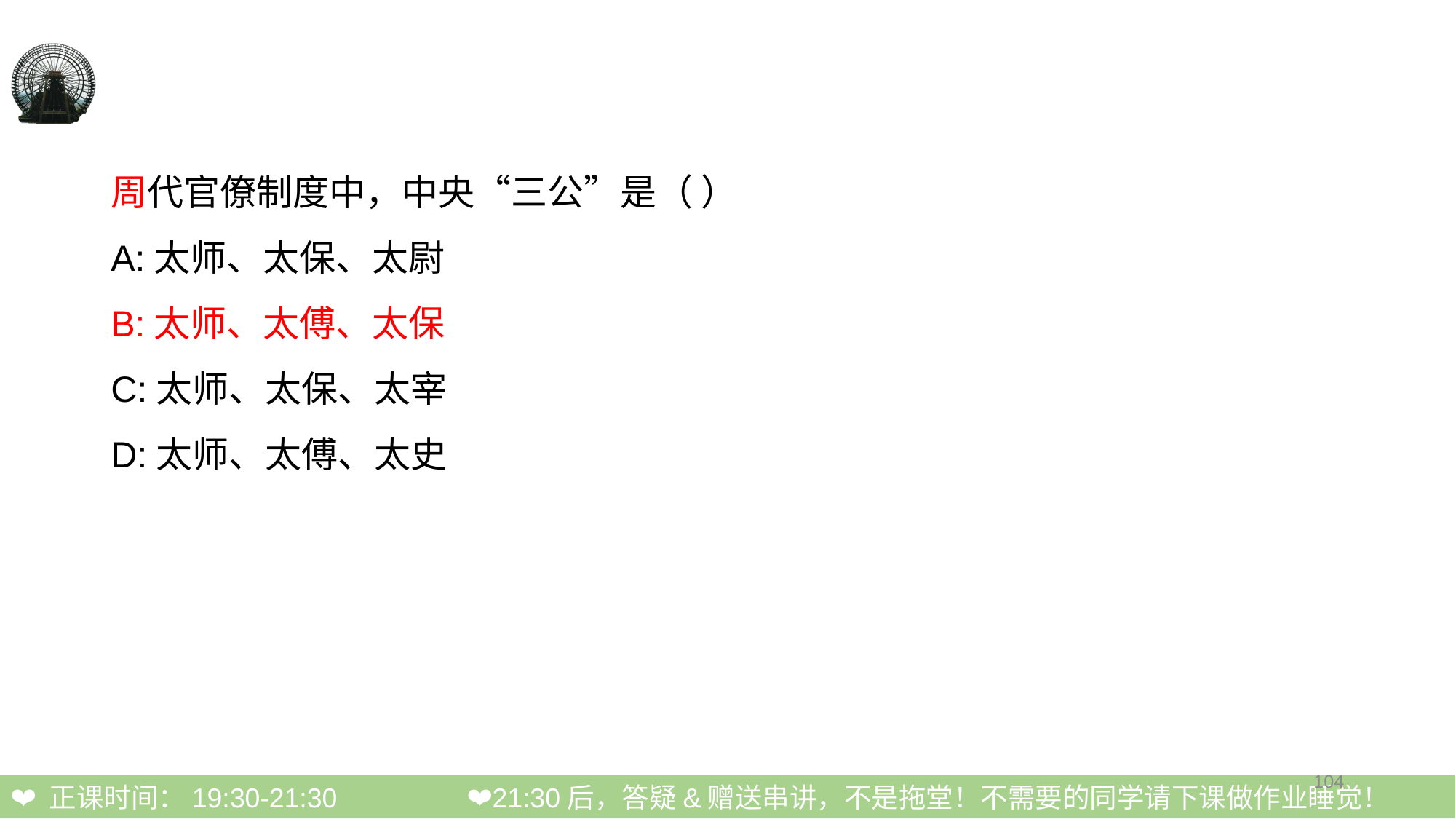

#
周代官僚制度中，中央“三公”是（ ）
A:太师、太保、太尉
B:太师、太傅、太保
C:太师、太保、太宰
D:太师、太傅、太史
104